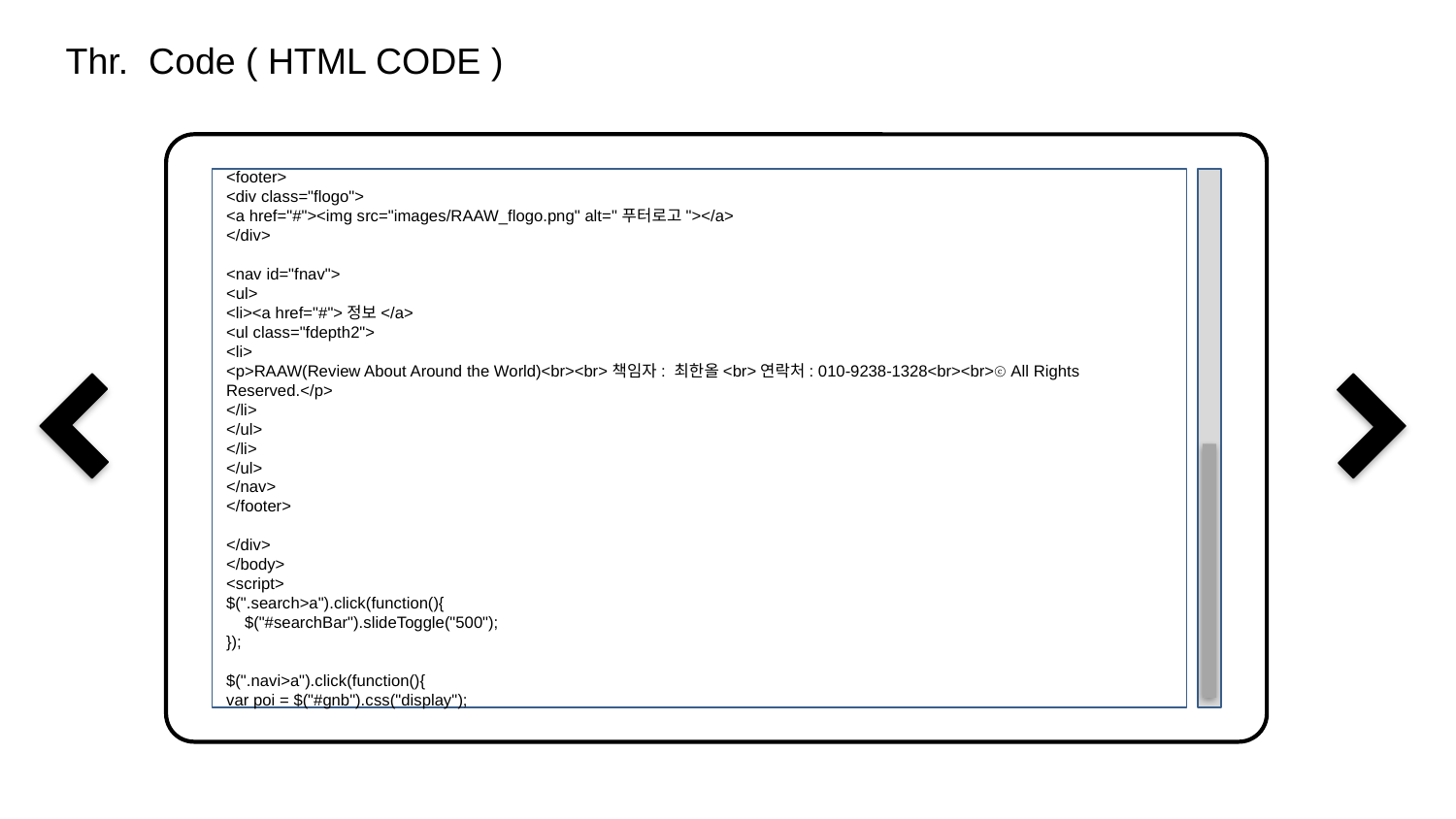

Thr.  Code ( HTML CODE )

<footer>
<div class="flogo">
<a href="#"><img src="images/RAAW_flogo.png" alt="푸터로고"></a>
</div>
<nav id="fnav">
<ul>
<li><a href="#">정보</a>
<ul class="fdepth2">
<li>
<p>RAAW(Review About Around the World)<br><br>책임자: 최한올<br>연락처: 010-9238-1328<br><br>ⓒ All Rights Reserved.</p>
</li>
</ul>
</li>
</ul>
</nav>
</footer>
</div>
</body>
<script>
$(".search>a").click(function(){
    $("#searchBar").slideToggle("500");
});

$(".navi>a").click(function(){
var poi = $("#gnb").css("display");